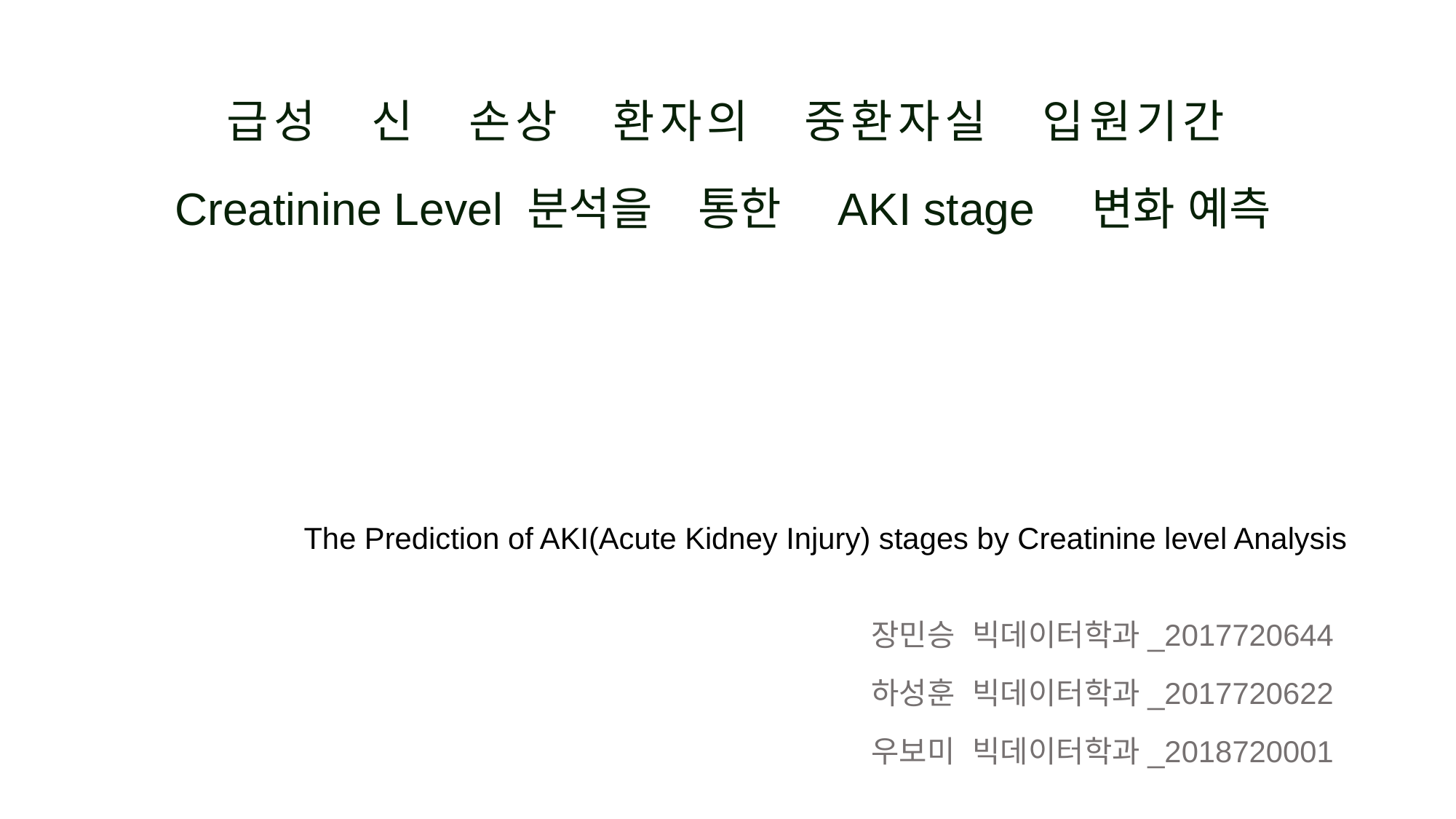

급성　신　손상　환자의　중환자실　입원기간　Creatinine Level 분석을　통한　AKI stage　변화 예측
The Prediction of AKI(Acute Kidney Injury) stages by Creatinine level Analysis
장민승  빅데이터학과_2017720644
하성훈  빅데이터학과_2017720622
우보미  빅데이터학과_2018720001